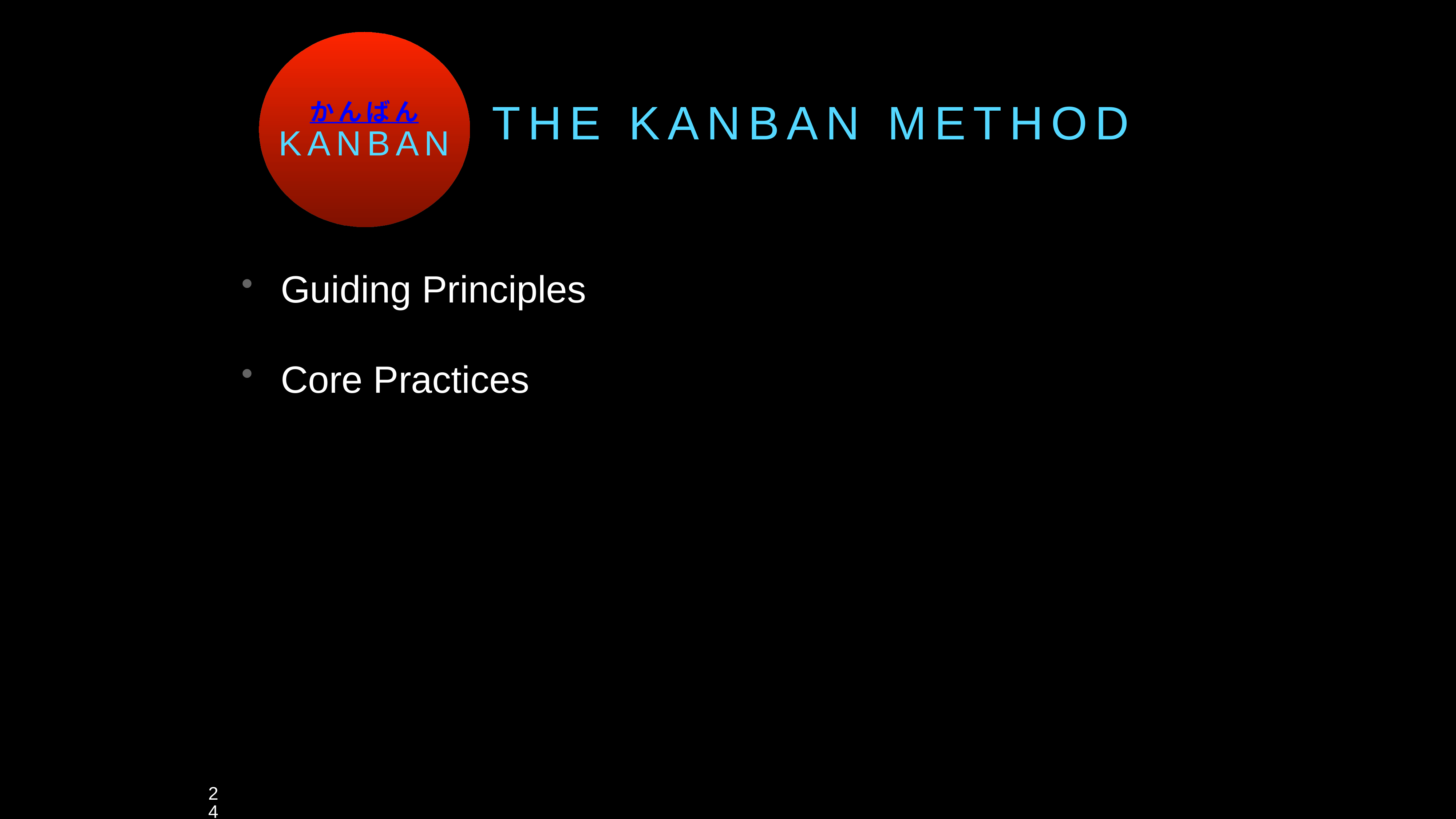

かんばん
KanBAn
# THE KANBAN METHOD
Guiding Principles
Core Practices
24